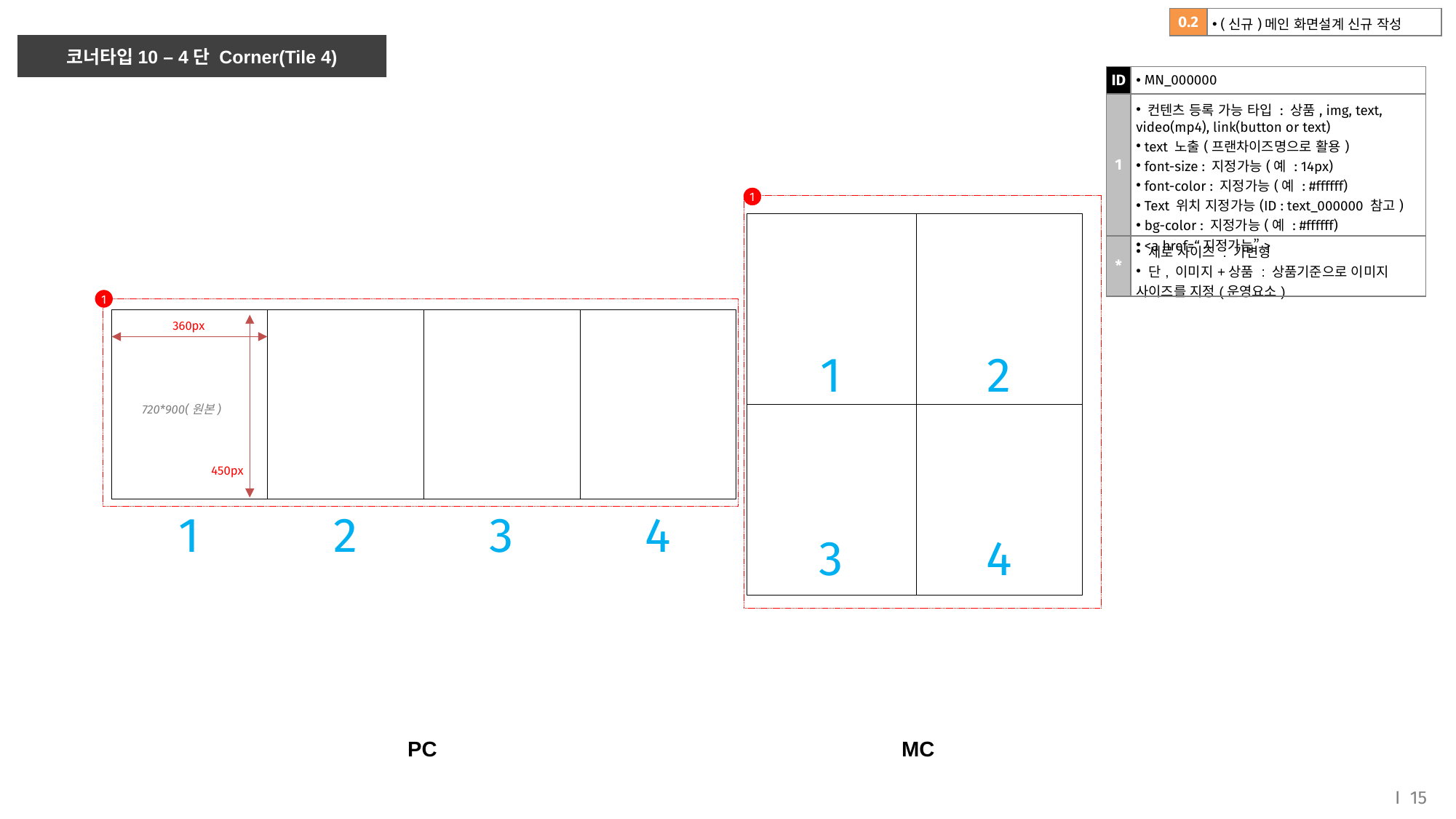

| 0.2 | (신규)메인 화면설계 신규 작성 |
| --- | --- |
코너타입10 – 4단 Corner(Tile 4)
| ID | MN\_000000 |
| --- | --- |
| 1 | 컨텐츠 등록 가능 타입 : 상품, img, text, video(mp4), link(button or text) text 노출(프랜차이즈명으로 활용) font-size : 지정가능(예 : 14px) font-color : 지정가능(예 : #ffffff) Text 위치 지정가능(ID : text\_000000 참고) bg-color : 지정가능(예 : #ffffff) <a href=“지정가능”> |
| \* | 세로 사이즈 : 가변형 단, 이미지+상품 : 상품기준으로 이미지 사이즈를 지정(운영요소) |
1

1

360px
1
2
720*900(원본)

450px
1
2
3
4
3
4
PC
MC